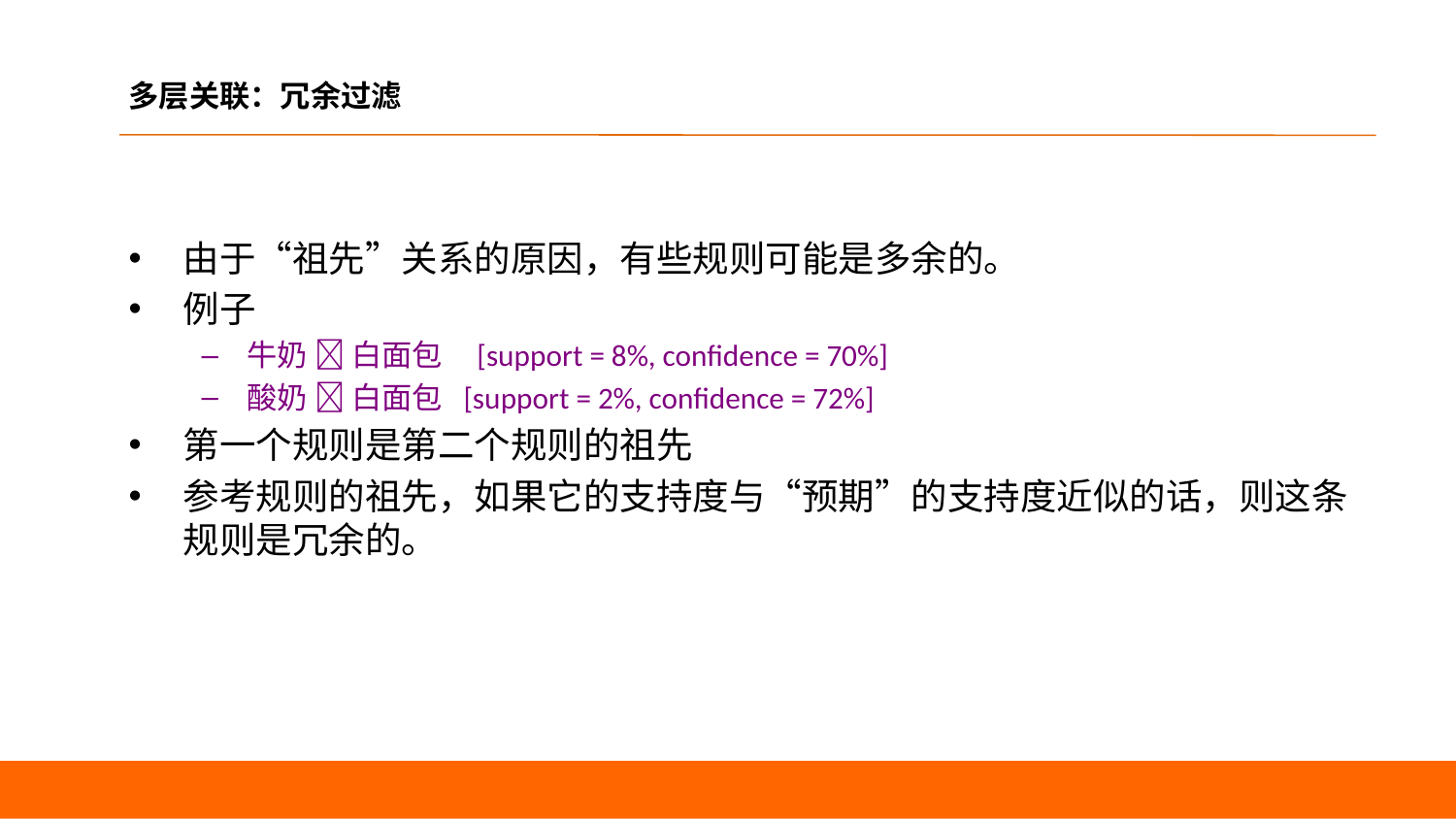

# 多层关联：冗余过滤
由于“祖先”关系的原因，有些规则可能是多余的。
例子
牛奶 ⇒ 白面包    [support = 8%, confidence = 70%]
酸奶 ⇒ 白面包  [support = 2%, confidence = 72%]
第一个规则是第二个规则的祖先
参考规则的祖先，如果它的支持度与“预期”的支持度近似的话，则这条规则是冗余的。

27